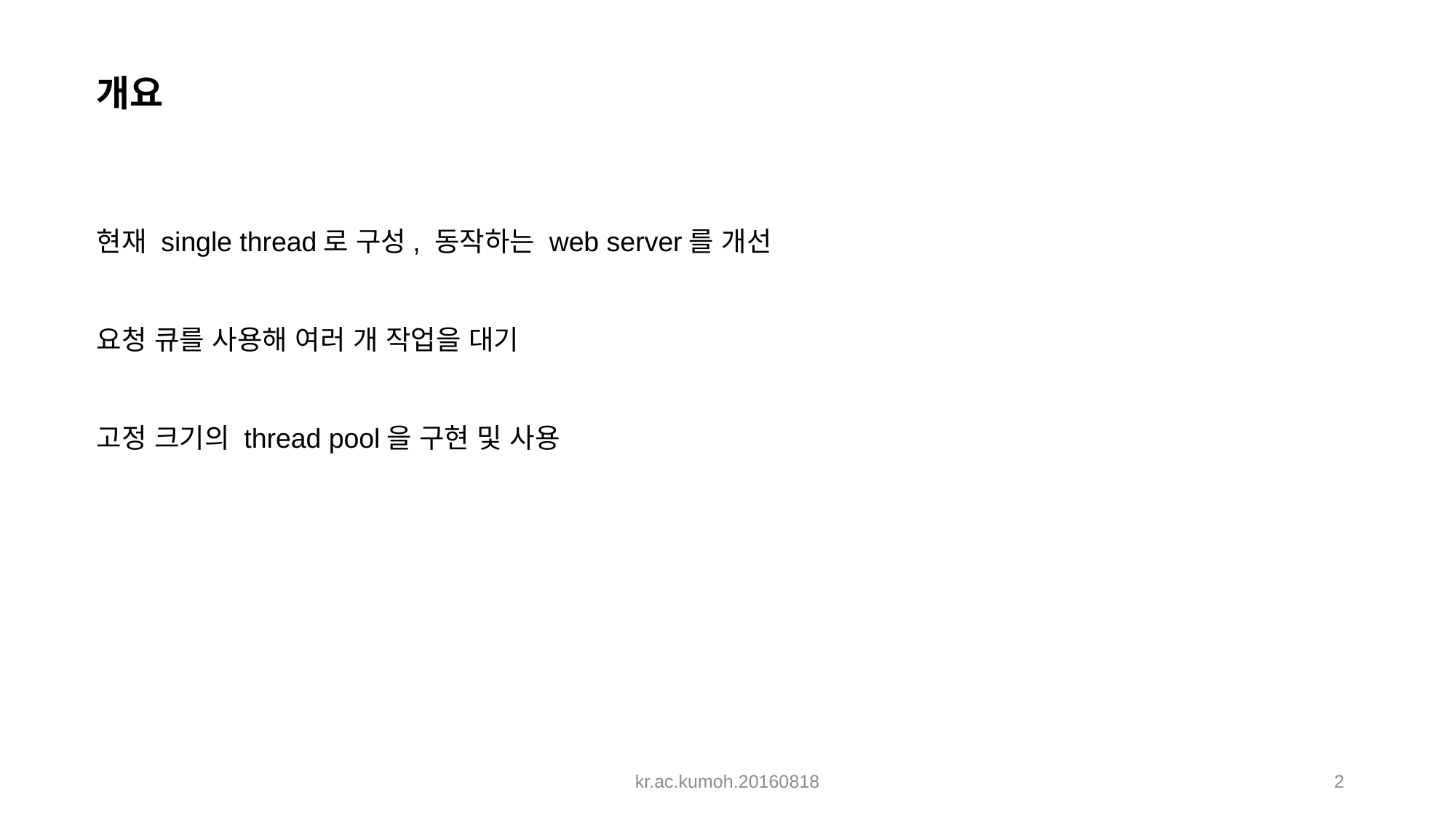

개요
현재 single thread로 구성, 동작하는 web server를 개선

요청 큐를 사용해 여러 개 작업을 대기

고정 크기의 thread pool을 구현 및 사용
kr.ac.kumoh.20160818
2